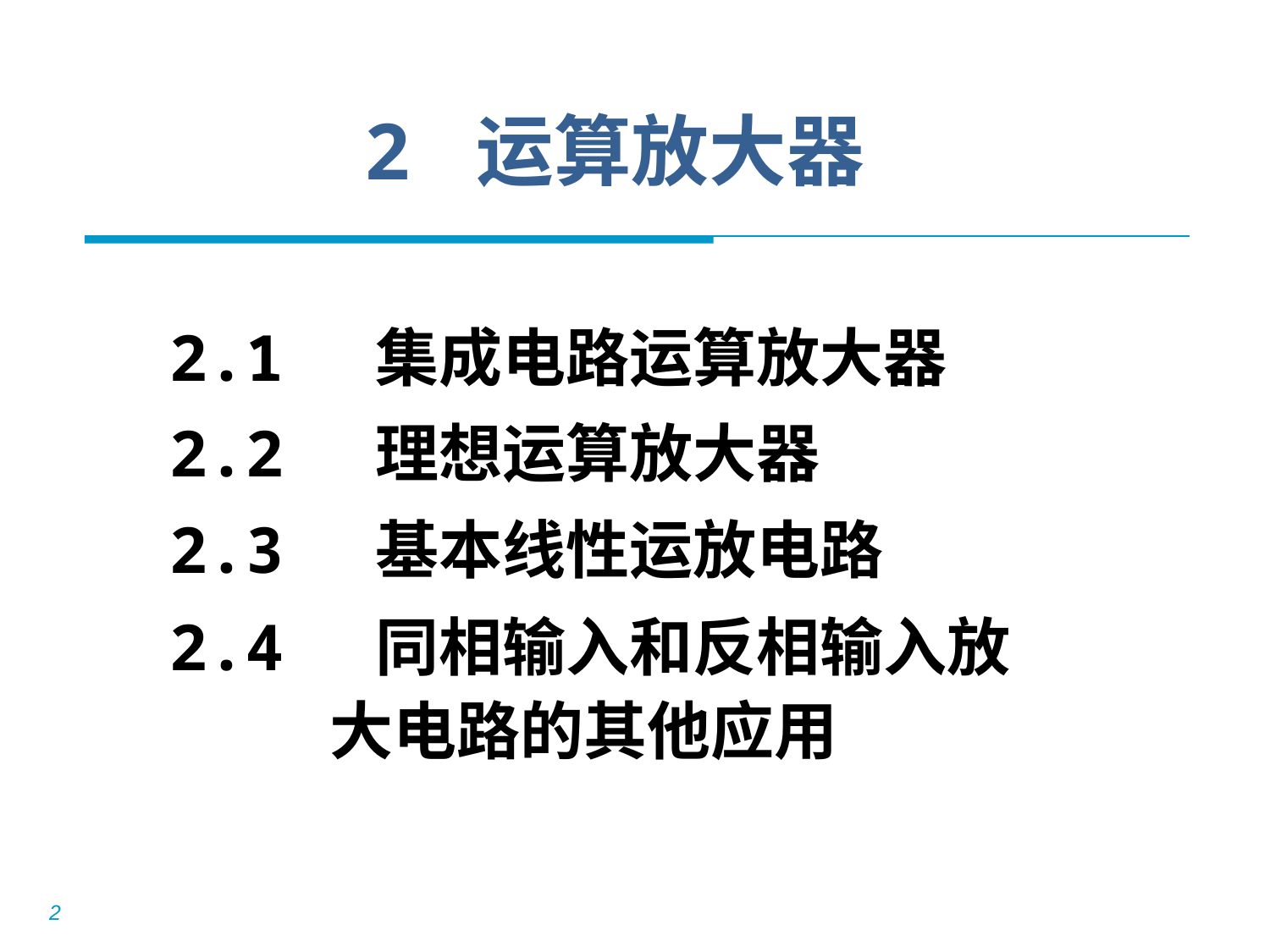

# 2 运算放大器
2.1  集成电路运算放大器
2.2  理想运算放大器
2.3  基本线性运放电路
2.4  同相输入和反相输入放大电路的其他应用